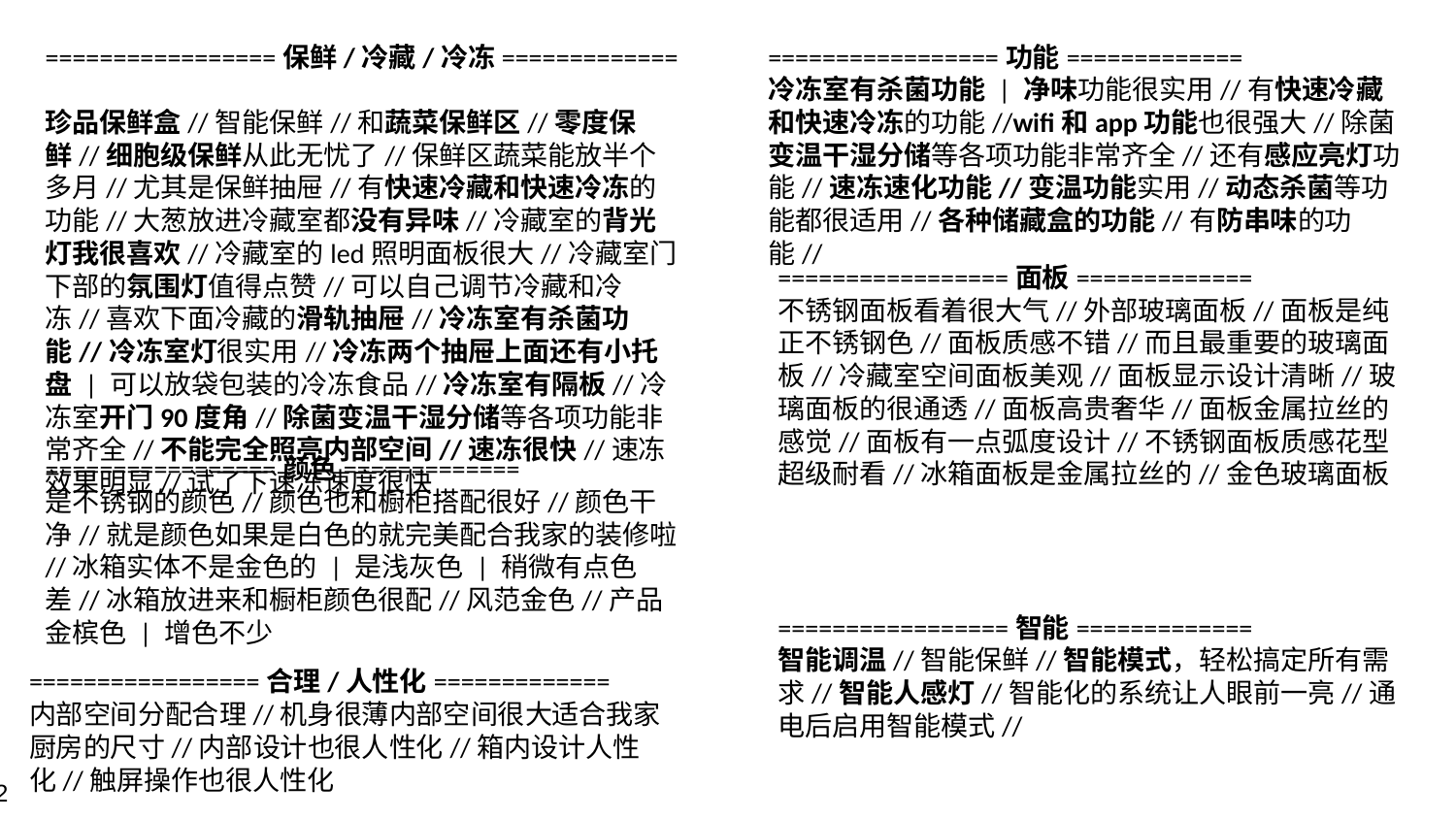

=================功能=============
冷冻室有杀菌功能 | 净味功能很实用//有快速冷藏和快速冷冻的功能//wifi和app功能也很强大//除菌变温干湿分储等各项功能非常齐全//还有感应亮灯功能//速冻速化功能//变温功能实用//动态杀菌等功能都很适用//各种储藏盒的功能//有防串味的功能//
=================保鲜/冷藏/冷冻=============
珍品保鲜盒//智能保鲜//和蔬菜保鲜区//零度保鲜//细胞级保鲜从此无忧了//保鲜区蔬菜能放半个多月//尤其是保鲜抽屉//有快速冷藏和快速冷冻的功能//大葱放进冷藏室都没有异味//冷藏室的背光灯我很喜欢//冷藏室的led照明面板很大//冷藏室门下部的氛围灯值得点赞//可以自己调节冷藏和冷冻//喜欢下面冷藏的滑轨抽屉//冷冻室有杀菌功能//冷冻室灯很实用//冷冻两个抽屉上面还有小托盘 | 可以放袋包装的冷冻食品//冷冻室有隔板//冷冻室开门90度角//除菌变温干湿分储等各项功能非常齐全//不能完全照亮内部空间//速冻很快//速冻效果明显//试了下速冻速度很快
=================面板=============
不锈钢面板看着很大气//外部玻璃面板//面板是纯正不锈钢色//面板质感不错//而且最重要的玻璃面板//冷藏室空间面板美观//面板显示设计清晰//玻璃面板的很通透//面板高贵奢华//面板金属拉丝的感觉//面板有一点弧度设计//不锈钢面板质感花型超级耐看//冰箱面板是金属拉丝的//金色玻璃面板
=================颜色=============
是不锈钢的颜色//颜色也和橱柜搭配很好//颜色干净//就是颜色如果是白色的就完美配合我家的装修啦//冰箱实体不是金色的 | 是浅灰色 | 稍微有点色差//冰箱放进来和橱柜颜色很配//风范金色//产品金槟色 | 增色不少
=================智能=============
智能调温//智能保鲜//智能模式，轻松搞定所有需求//智能人感灯//智能化的系统让人眼前一亮//通电后启用智能模式//
=================合理/人性化=============
内部空间分配合理//机身很薄内部空间很大适合我家厨房的尺寸//内部设计也很人性化//箱内设计人性化//触屏操作也很人性化